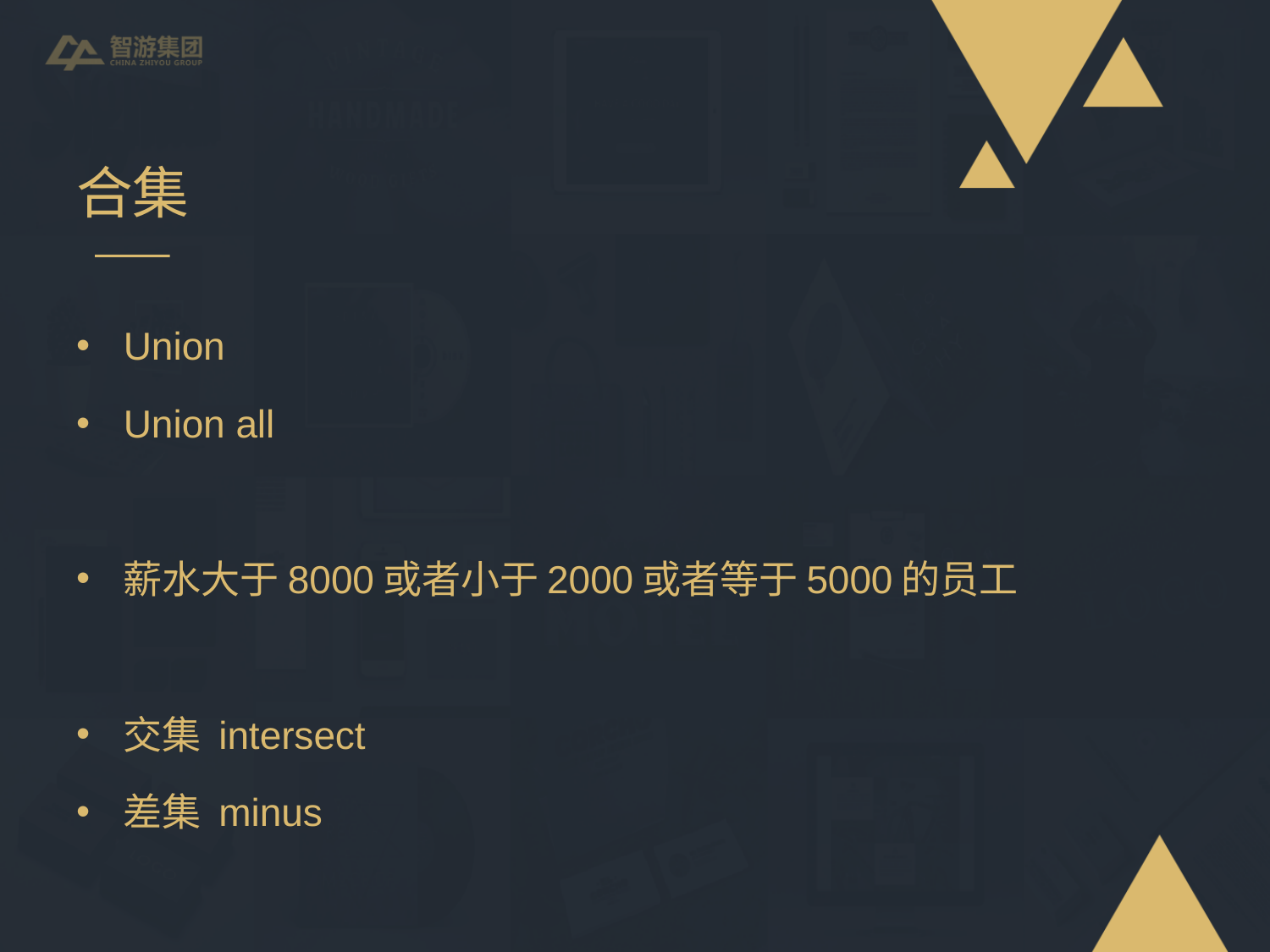

# 合集
Union
Union all

薪水大于8000或者小于2000或者等于5000的员工

交集 intersect
差集 minus